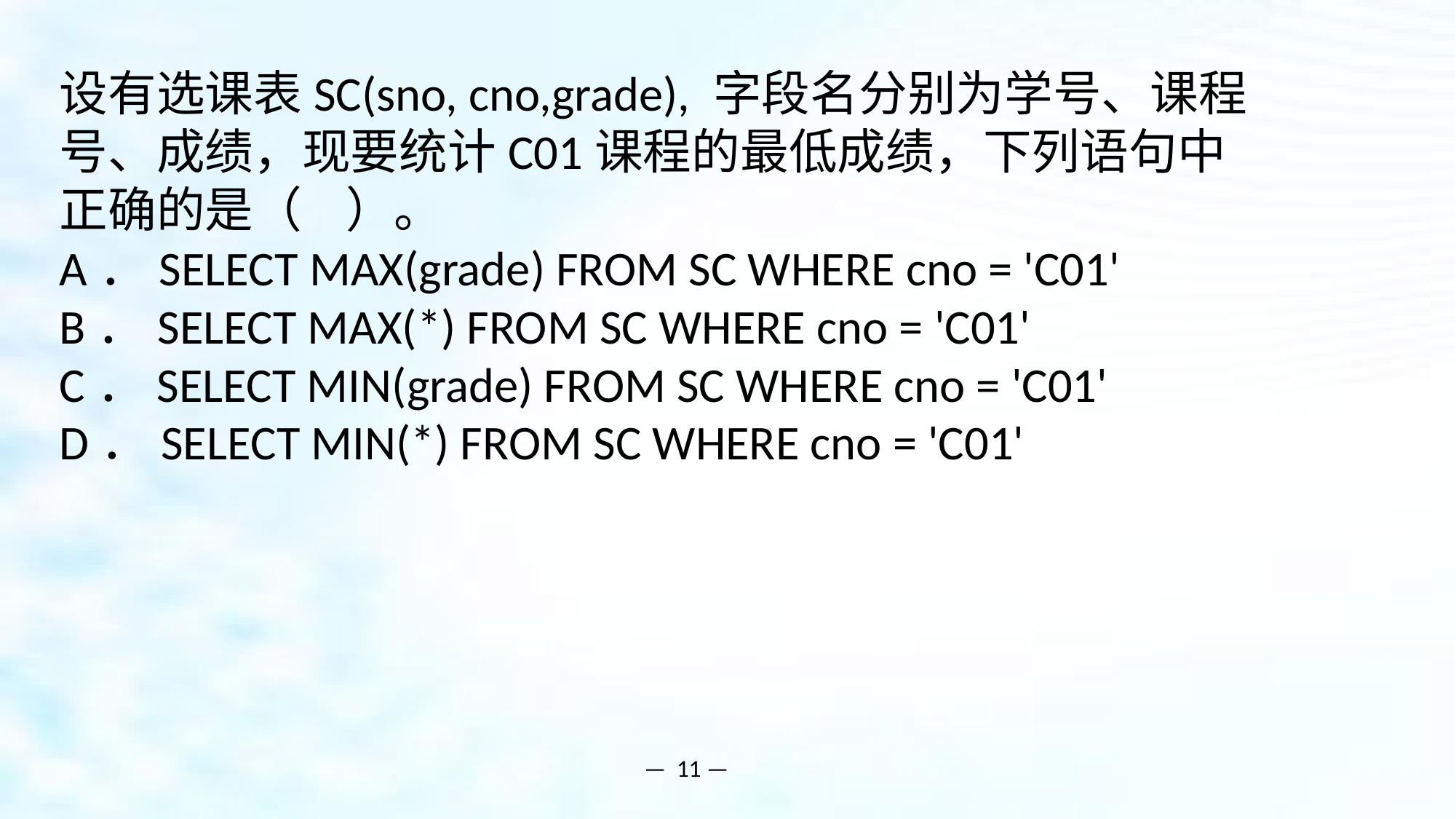

设有选课表SC(sno, cno,grade), 字段名分别为学号、课程号、成绩，现要统计C01课程的最低成绩，下列语句中正确的是（    ）。
A．SELECT MAX(grade) FROM SC WHERE cno = 'C01'
B．SELECT MAX(*) FROM SC WHERE cno = 'C01'
C．SELECT MIN(grade) FROM SC WHERE cno = 'C01'
D．SELECT MIN(*) FROM SC WHERE cno = 'C01'